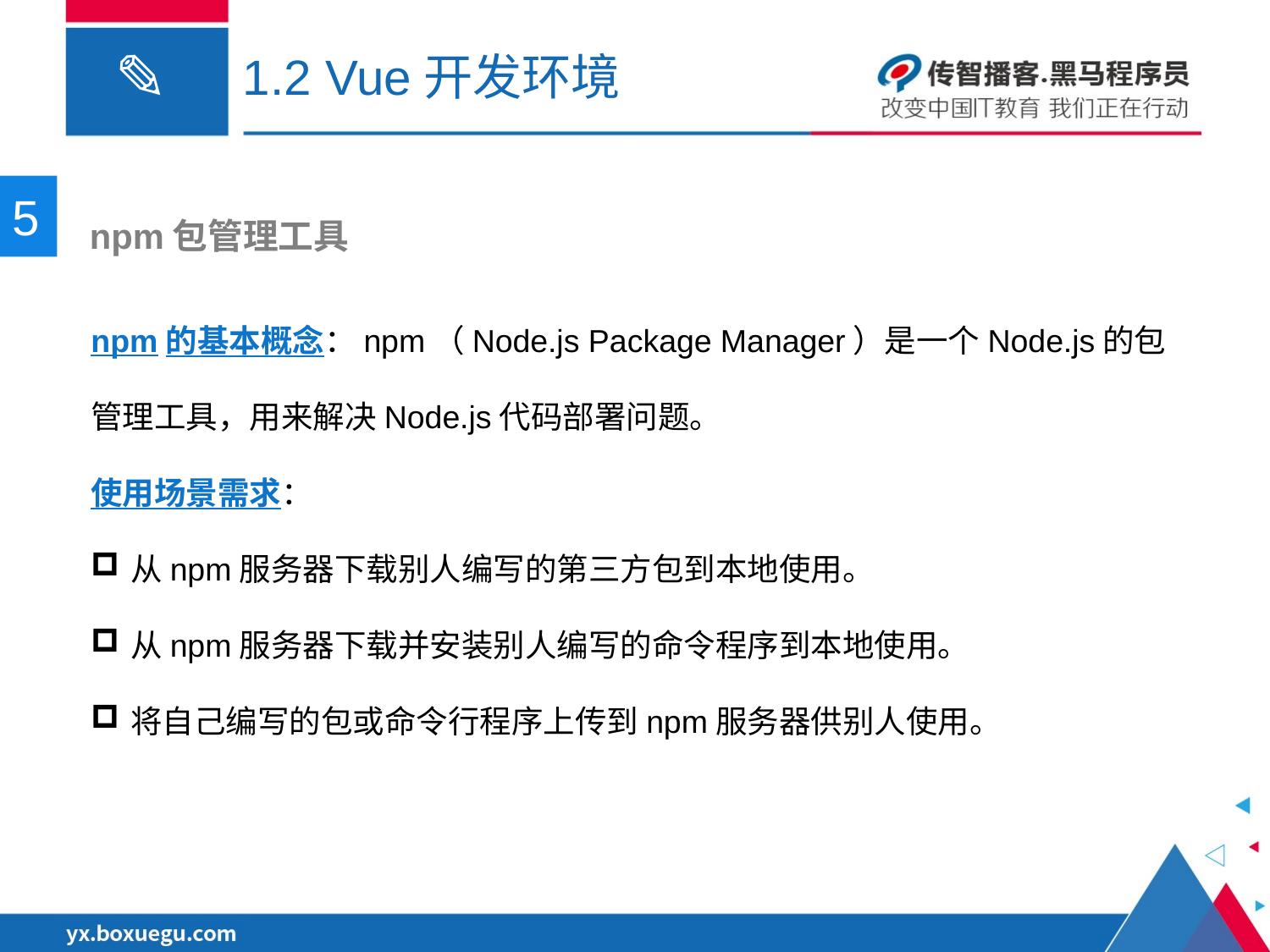

# 1.2 Vue开发环境

5
  npm包管理工具
npm的基本概念：npm（Node.js Package Manager）是一个Node.js的包管理工具，用来解决Node.js代码部署问题。
使用场景需求：
从npm服务器下载别人编写的第三方包到本地使用。
从npm服务器下载并安装别人编写的命令程序到本地使用。
将自己编写的包或命令行程序上传到npm服务器供别人使用。